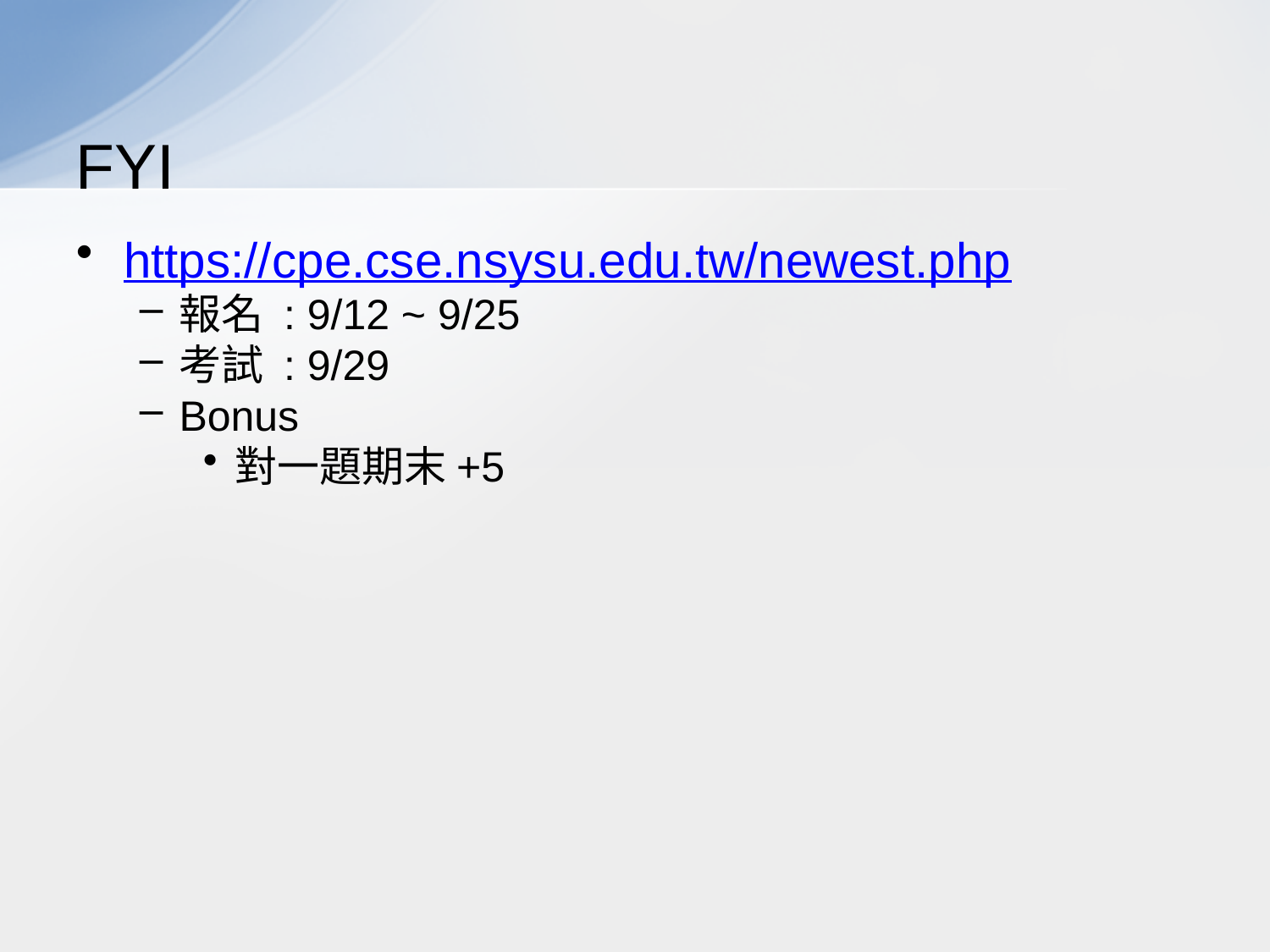

# FYI
https://cpe.cse.nsysu.edu.tw/newest.php
報名 : 9/12 ~ 9/25
考試 : 9/29
Bonus
對一題期末+5